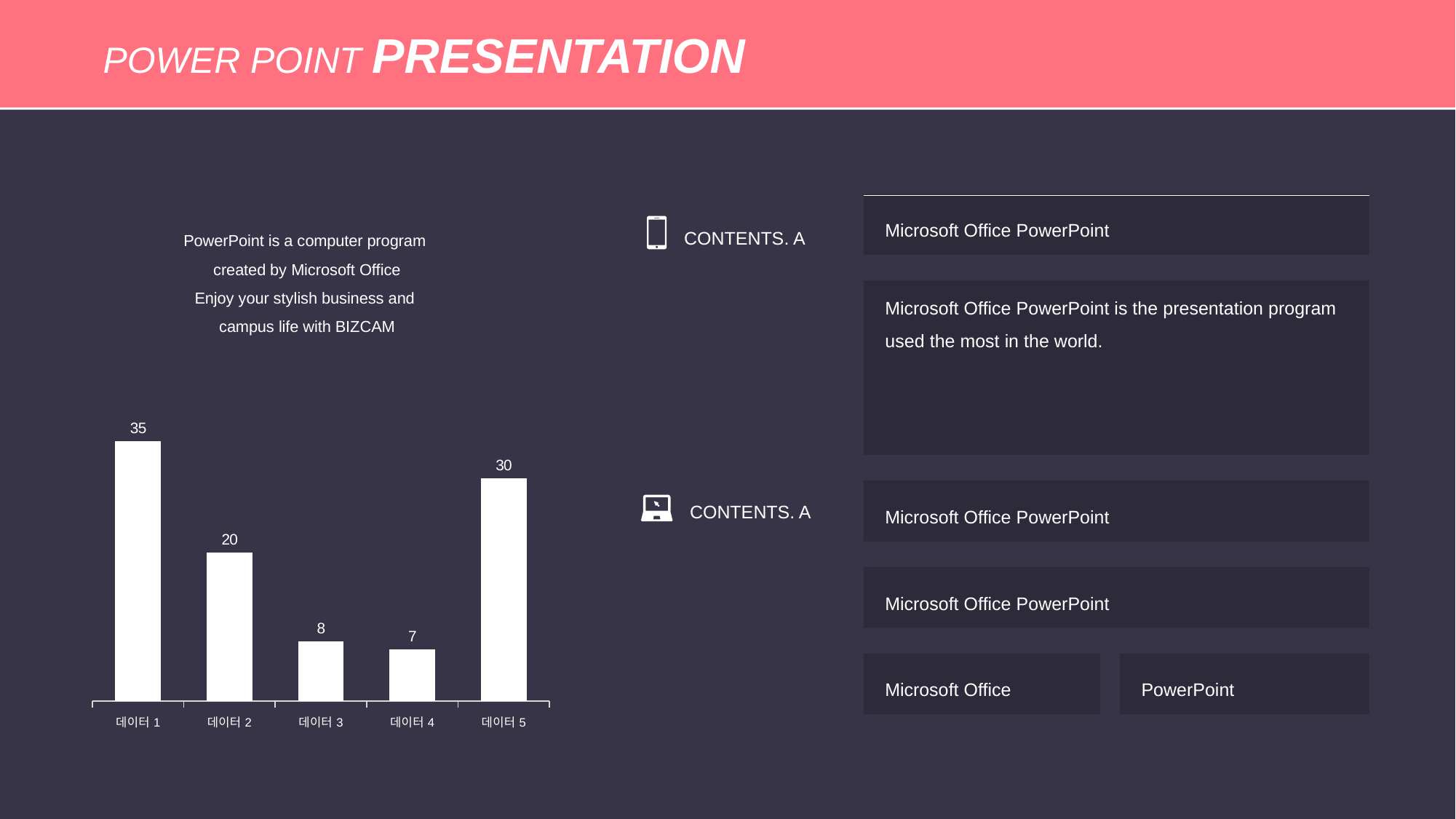

POWER POINT PRESENTATION
Microsoft Office PowerPoint
CONTENTS. A
PowerPoint is a computer program
created by Microsoft Office
Enjoy your stylish business and
campus life with BIZCAM

Microsoft Office PowerPoint is the presentation program used the most in the world.

### Chart

| Category | 판매 |
|---|---|
| 데이터1 | 35.0 |
| 데이터2 | 20.0 |
| 데이터3 | 8.0 |
| 데이터4 | 7.0 |
| 데이터5 | 30.0 |
Microsoft Office PowerPoint
CONTENTS. A

Microsoft Office PowerPoint
Microsoft Office
PowerPoint